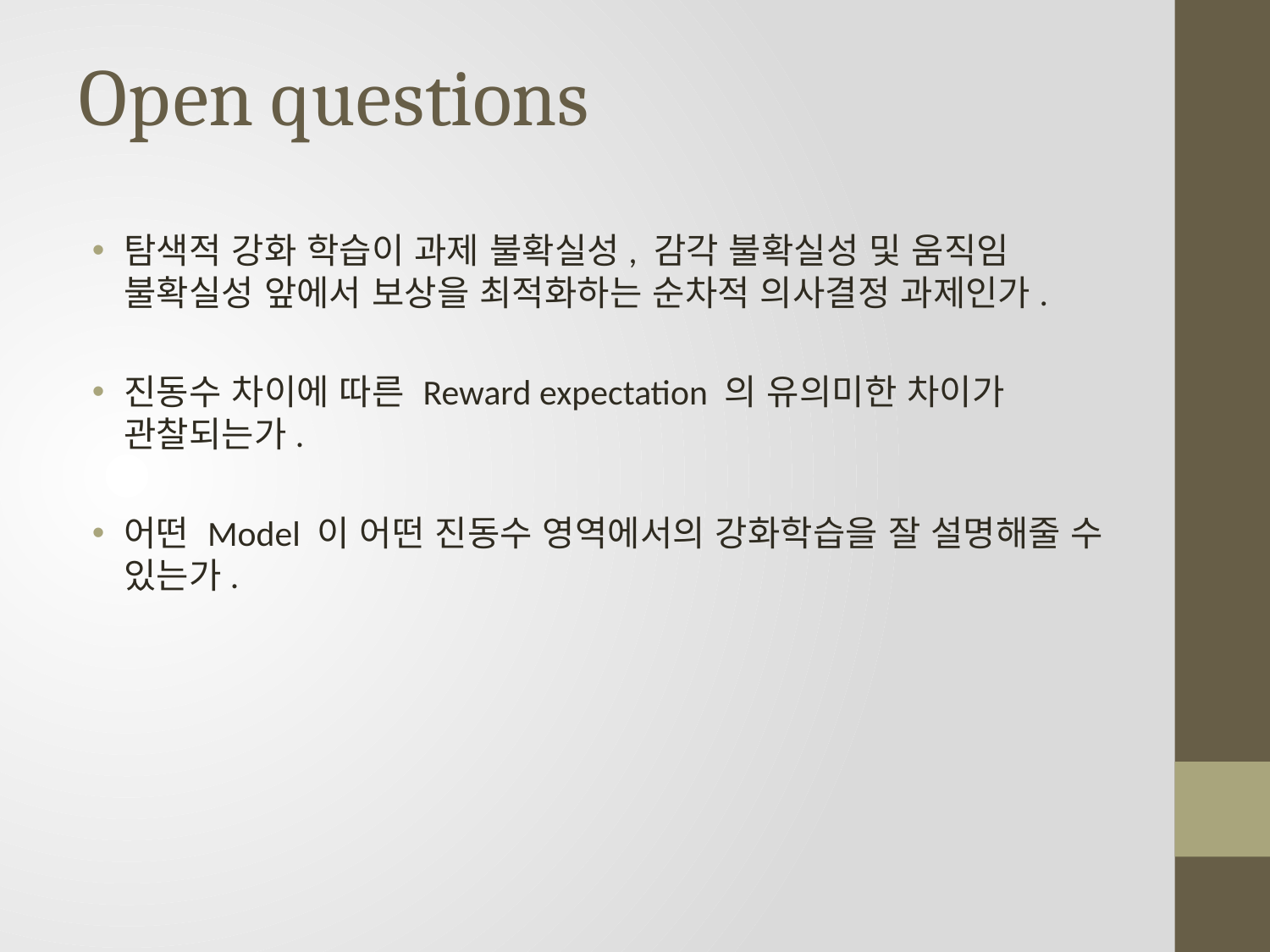

# Open questions
탐색적 강화 학습이 과제 불확실성, 감각 불확실성 및 움직임 불확실성 앞에서 보상을 최적화하는 순차적 의사결정 과제인가.

진동수 차이에 따른 Reward expectation 의 유의미한 차이가 관찰되는가.

어떤 Model 이 어떤 진동수 영역에서의 강화학습을 잘 설명해줄 수 있는가.